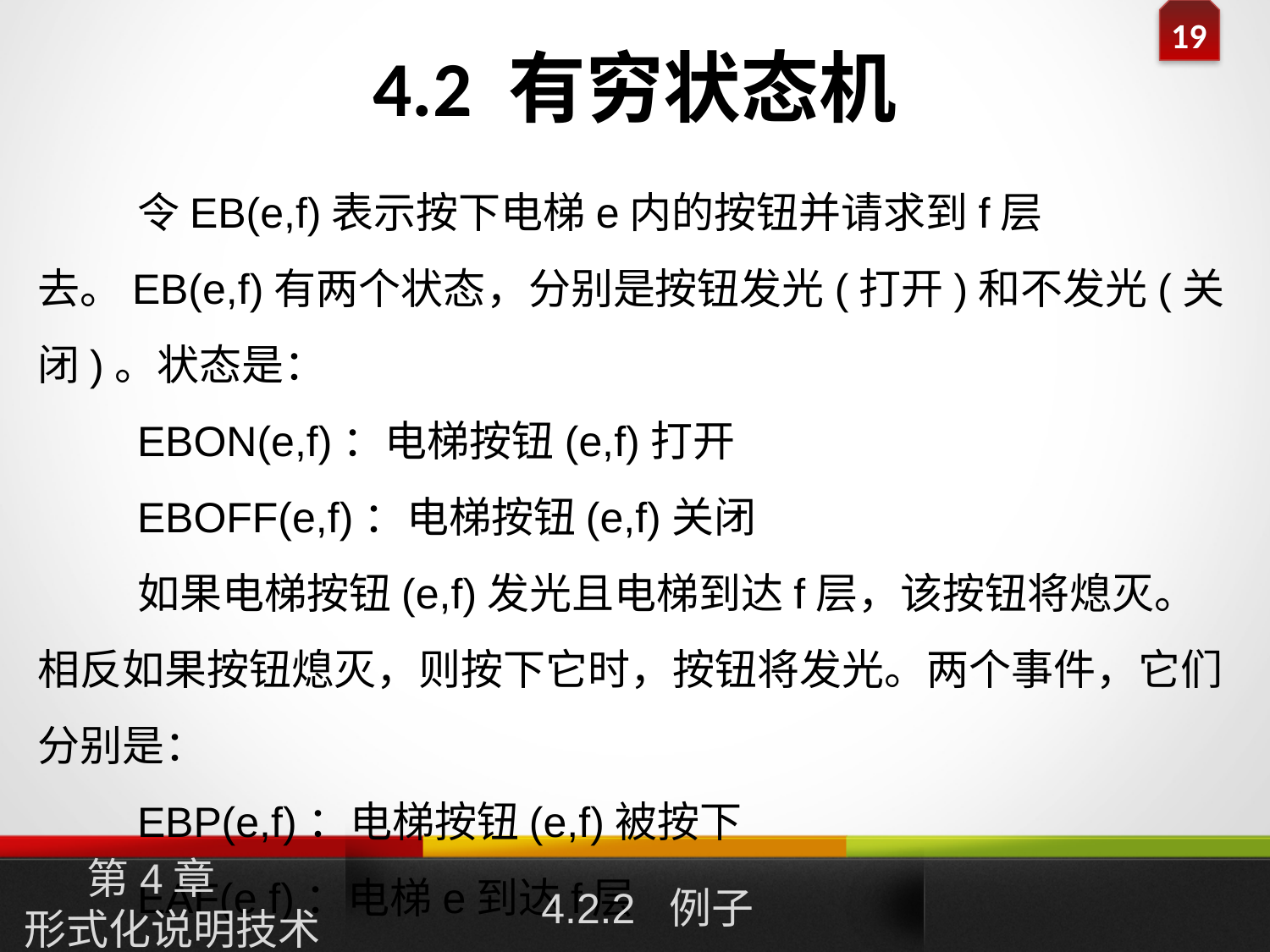

# 4.2 有穷状态机
令EB(e,f)表示按下电梯e内的按钮并请求到f层去。EB(e,f)有两个状态，分别是按钮发光(打开)和不发光(关闭)。状态是：
EBON(e,f)：电梯按钮(e,f)打开
EBOFF(e,f)：电梯按钮(e,f)关闭
如果电梯按钮(e,f)发光且电梯到达f层，该按钮将熄灭。相反如果按钮熄灭，则按下它时，按钮将发光。两个事件，它们分别是：
EBP(e,f)：电梯按钮(e,f)被按下
EAF(e,f)：电梯e到达f层
第4章
形式化说明技术
4.2.2  例子